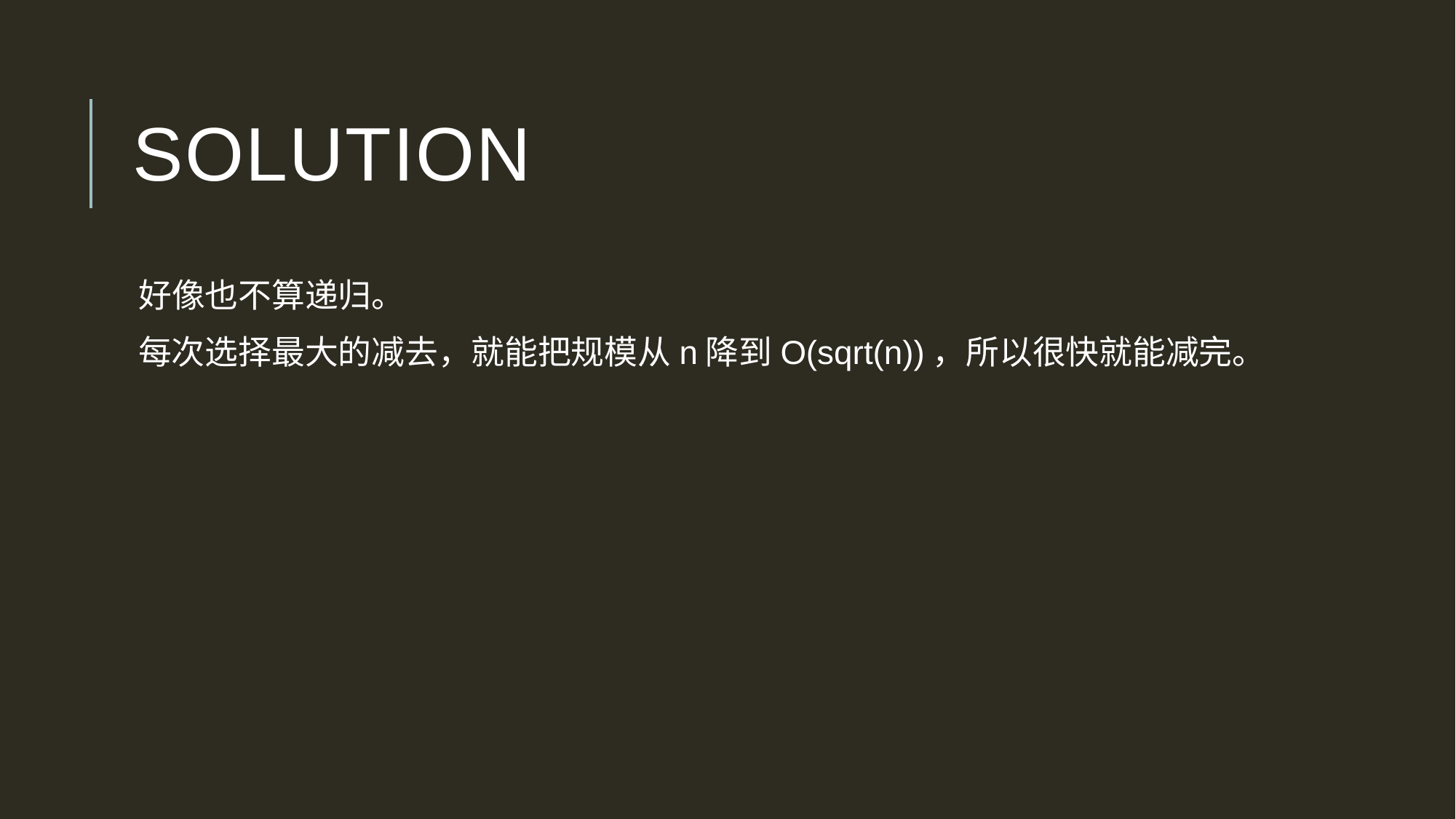

# Solution
好像也不算递归。
每次选择最大的减去，就能把规模从n降到O(sqrt(n))，所以很快就能减完。